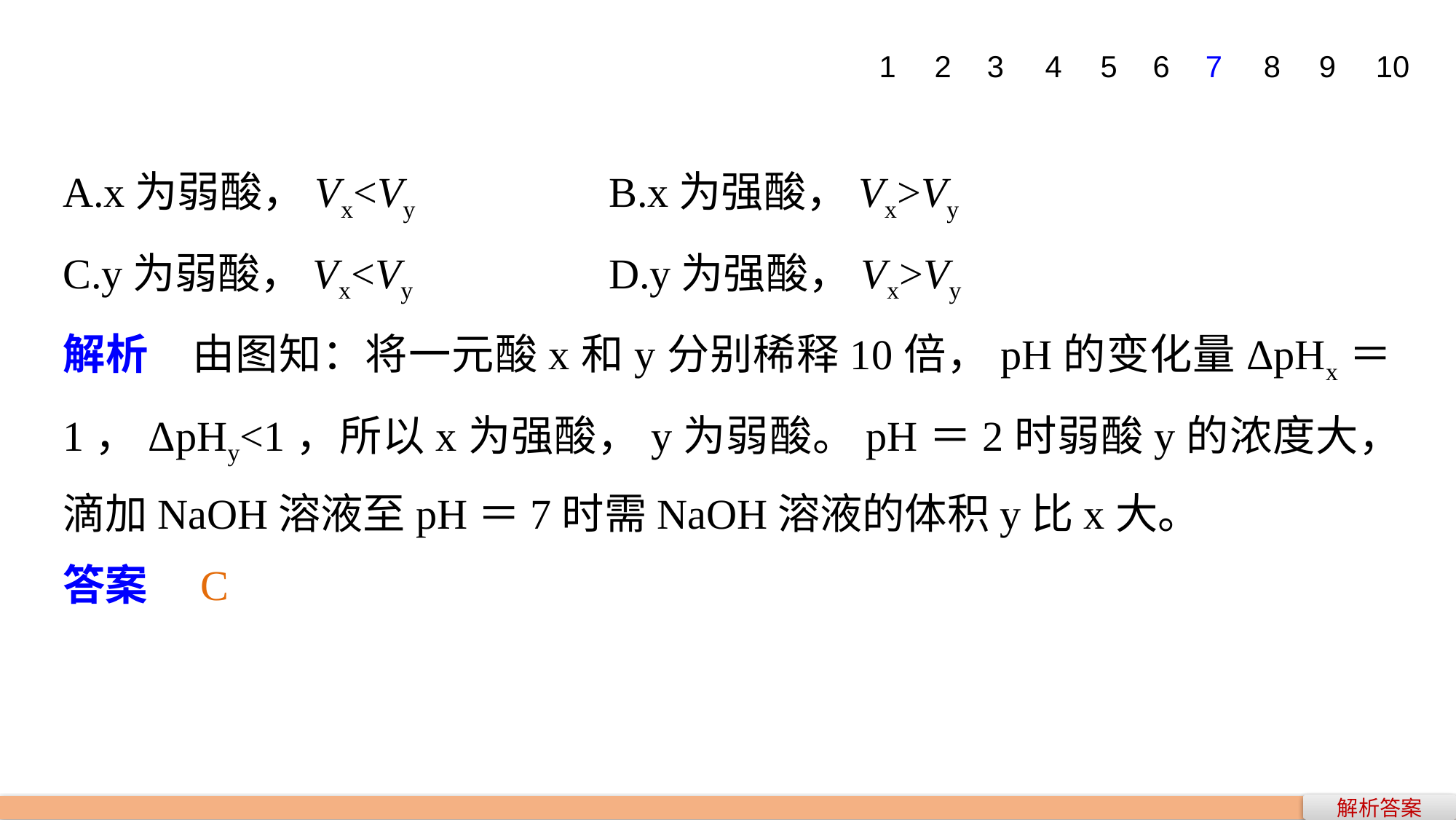

1
2
3
4
5
6
7
8
9
10
A.x为弱酸，Vx<Vy  		B.x为强酸，Vx>Vy
C.y为弱酸，Vx<Vy 		D.y为强酸，Vx>Vy
解析　由图知：将一元酸x和y分别稀释10倍，pH的变化量ΔpHx＝1，ΔpHy<1，所以x为强酸，y为弱酸。pH＝2时弱酸y的浓度大，滴加NaOH溶液至pH＝7时需NaOH溶液的体积y比x大。
答案　C
解析答案